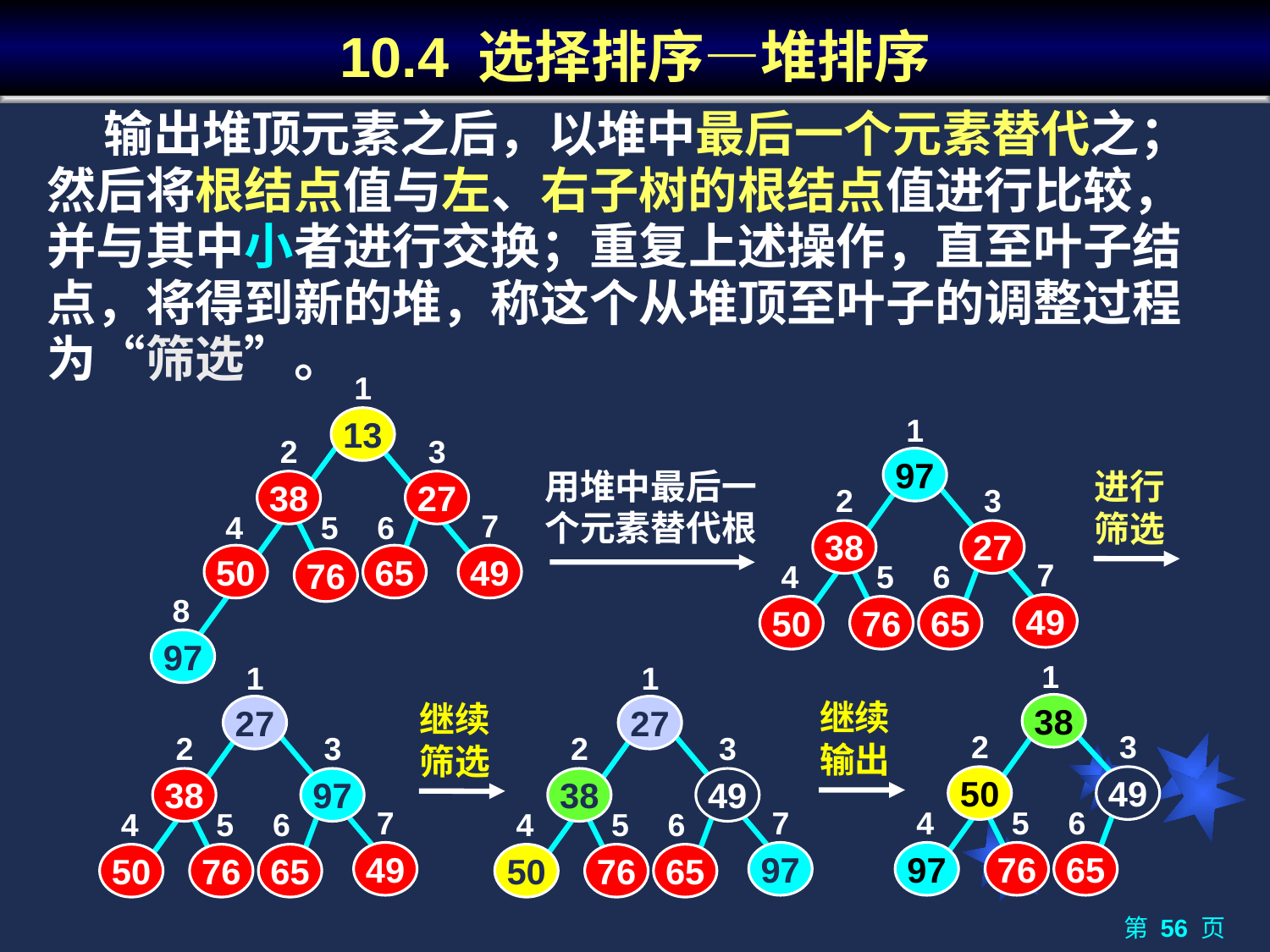

# 10.4 选择排序—堆排序
    输出堆顶元素之后，以堆中最后一个元素替代之；然后将根结点值与左、右子树的根结点值进行比较，并与其中小者进行交换；重复上述操作，直至叶子结点，将得到新的堆，称这个从堆顶至叶子的调整过程为“筛选”。
1
13
2
3

38
27

7
4
5
6

50
65
49
76
8
97
1
97
2
3

38
27

7
4
5
6

49
50
76
65
用堆中最后一
个元素替代根

进行
筛选

1
38
2
3

50
49

4
5
6

97
76
65
1
27
2
3

38
97

7
4
5
6

49
50
76
65
1
27
2
3

38
49

7
4
5
6

97
50
76
65
继续
输出

继续
筛选

第 56 页